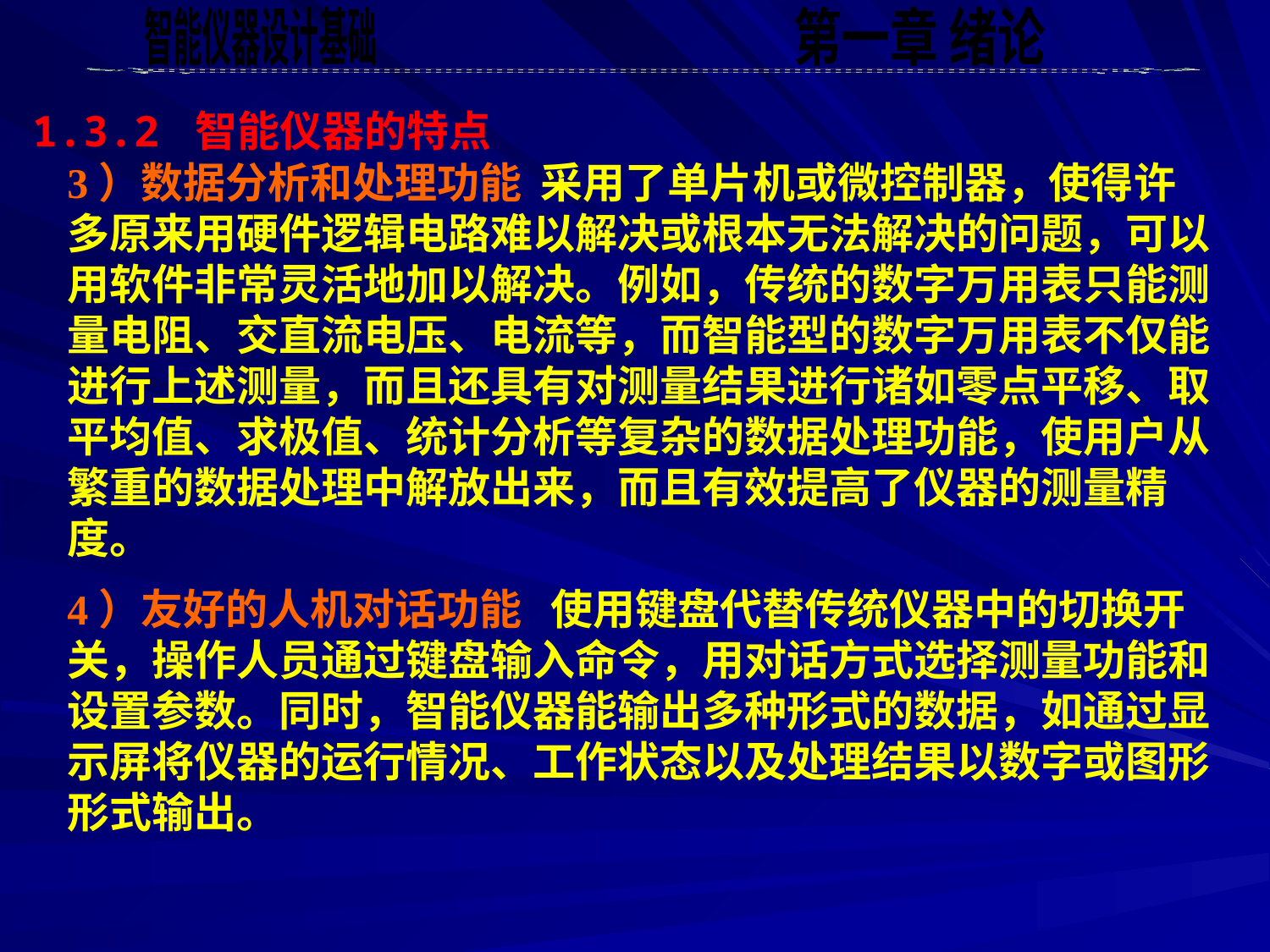

1.3.2 智能仪器的特点
3）数据分析和处理功能  采用了单片机或微控制器，使得许多原来用硬件逻辑电路难以解决或根本无法解决的问题，可以用软件非常灵活地加以解决。例如，传统的数字万用表只能测量电阻、交直流电压、电流等，而智能型的数字万用表不仅能进行上述测量，而且还具有对测量结果进行诸如零点平移、取平均值、求极值、统计分析等复杂的数据处理功能，使用户从繁重的数据处理中解放出来，而且有效提高了仪器的测量精度。
4）友好的人机对话功能   使用键盘代替传统仪器中的切换开关，操作人员通过键盘输入命令，用对话方式选择测量功能和设置参数。同时，智能仪器能输出多种形式的数据，如通过显示屏将仪器的运行情况、工作状态以及处理结果以数字或图形形式输出。